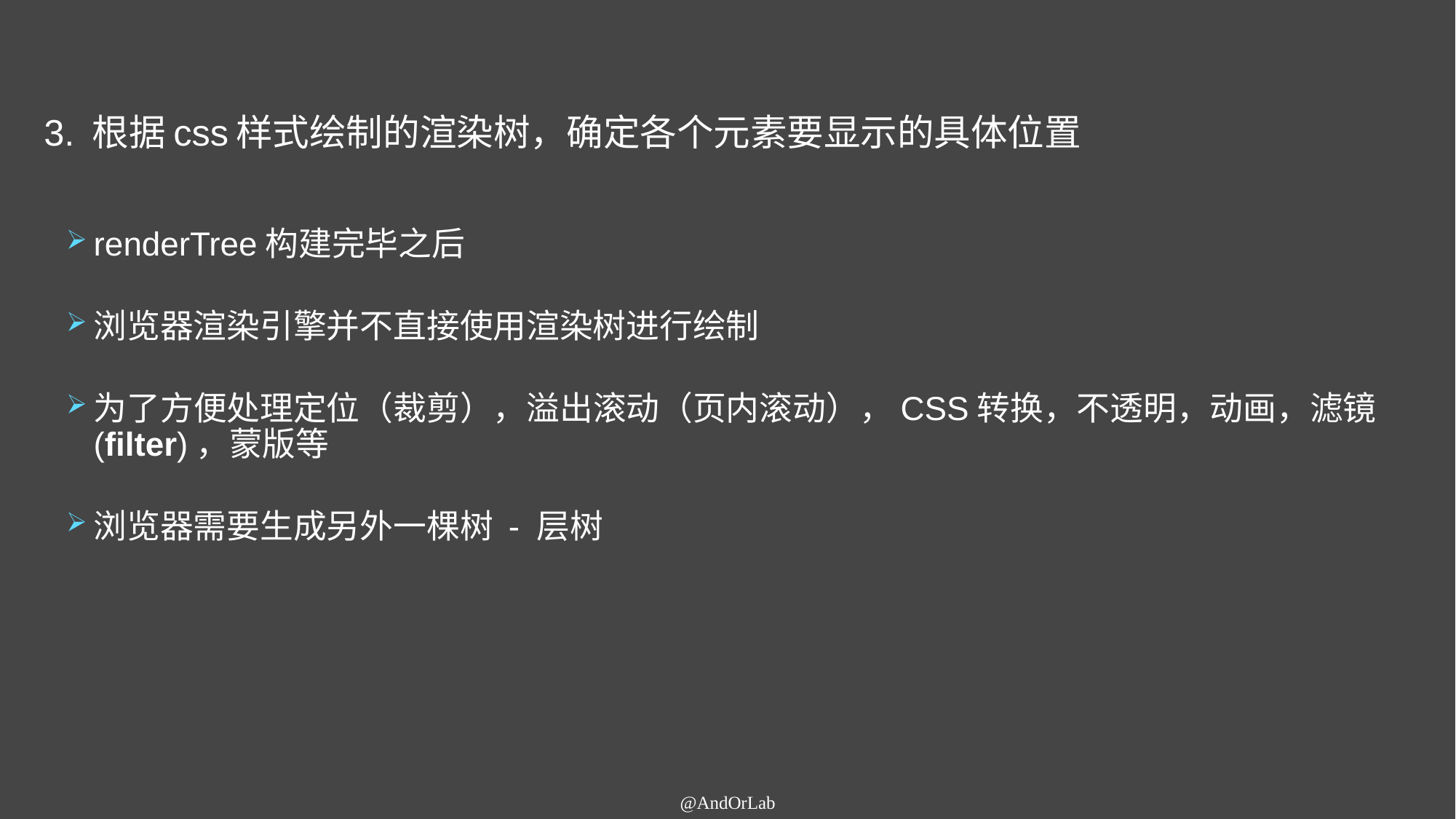

3. 根据css样式绘制的渲染树，确定各个元素要显示的具体位置

renderTree构建完毕之后

浏览器渲染引擎并不直接使用渲染树进行绘制

为了方便处理定位（裁剪），溢出滚动（页内滚动），CSS转换，不透明，动画，滤镜(filter)，蒙版等

浏览器需要生成另外一棵树 - 层树

@AndOrLab